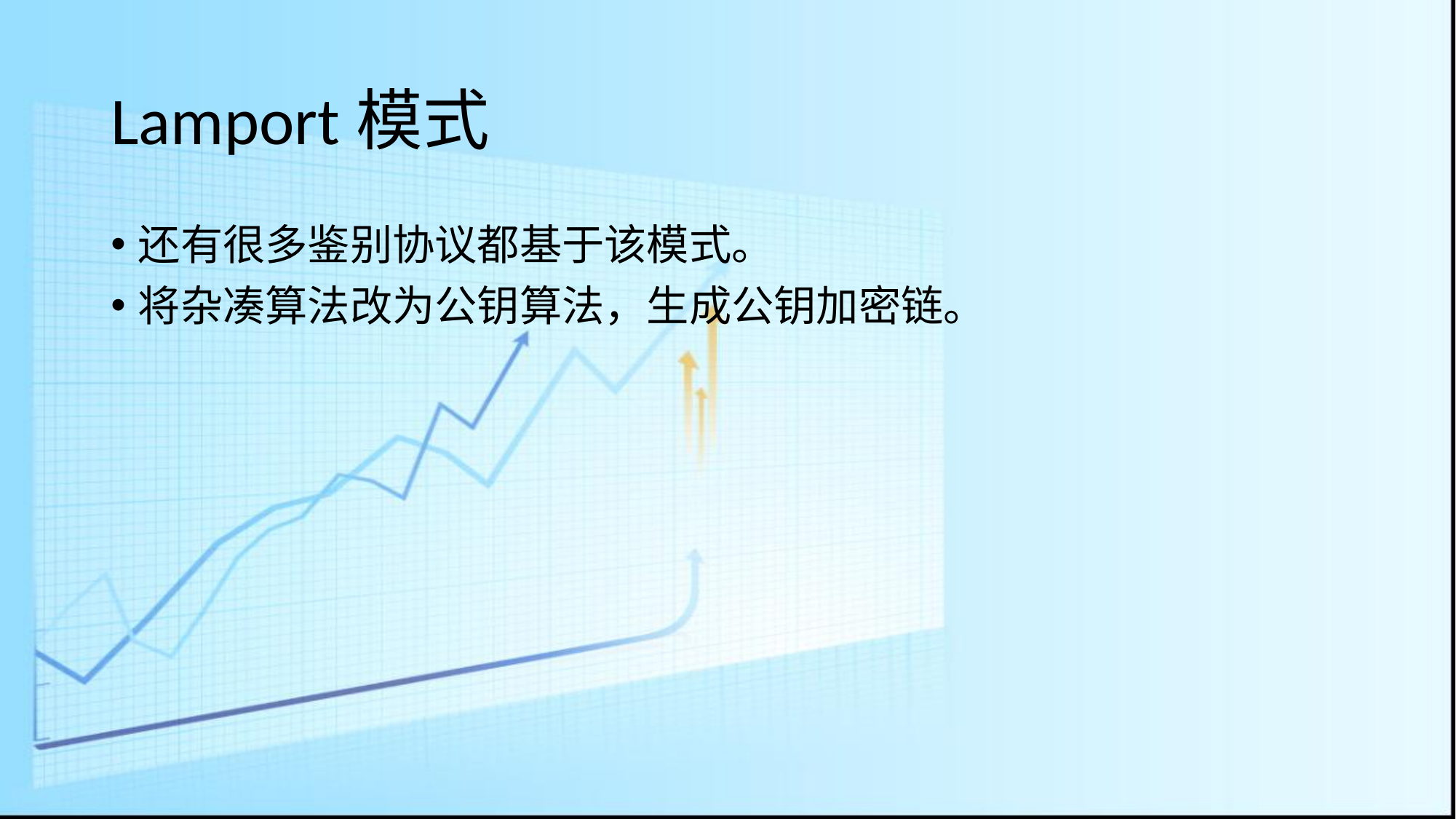

# Lamport模式
还有很多鉴别协议都基于该模式。
将杂凑算法改为公钥算法，生成公钥加密链。